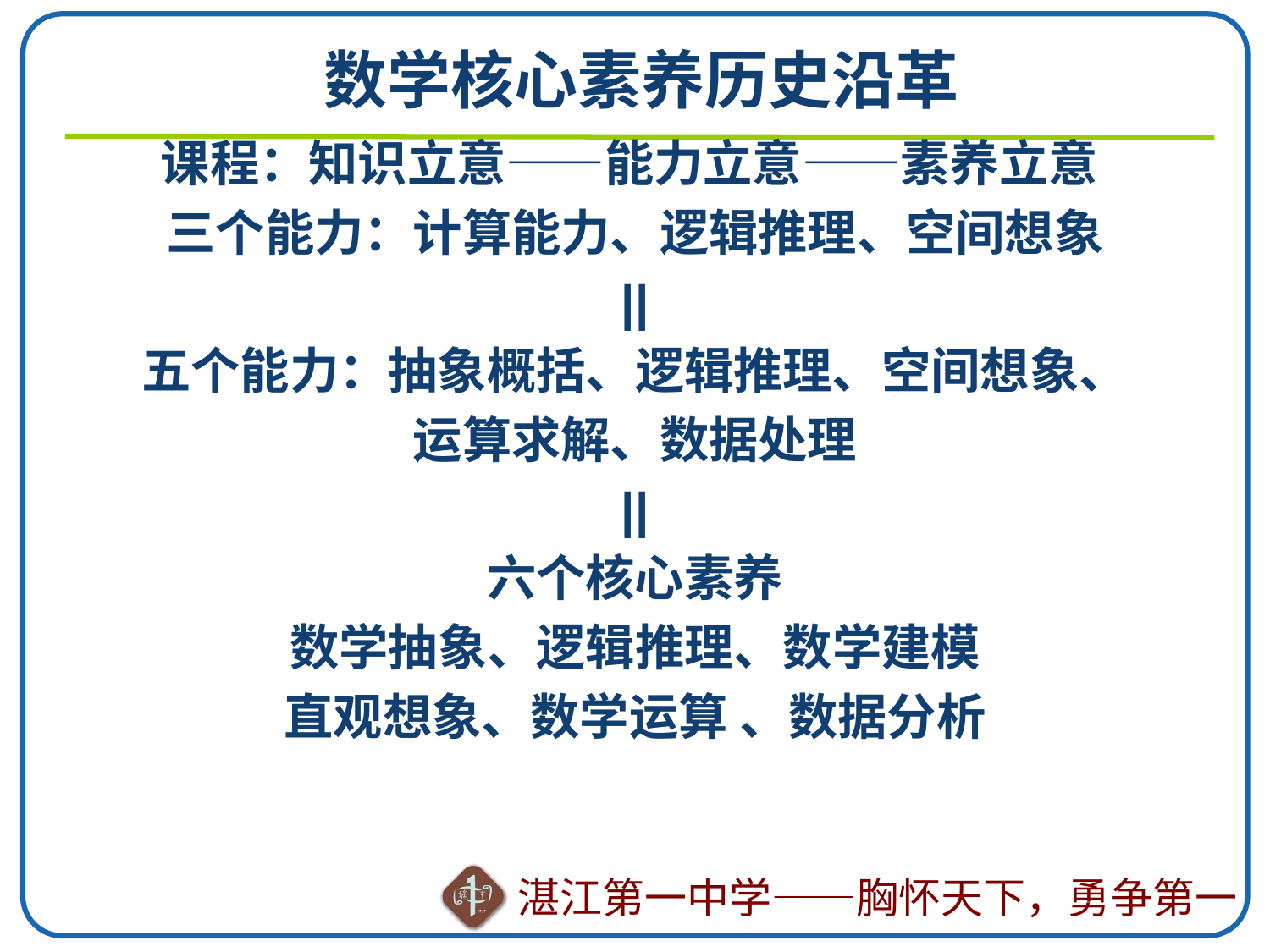

# 数学核心素养历史沿革
课程：知识立意——能力立意——素养立意
三个能力：计算能力、逻辑推理、空间想象
||
五个能力：抽象概括、逻辑推理、空间想象、
运算求解、数据处理
||
六个核心素养
数学抽象、逻辑推理、数学建模
直观想象、数学运算 、数据分析

11